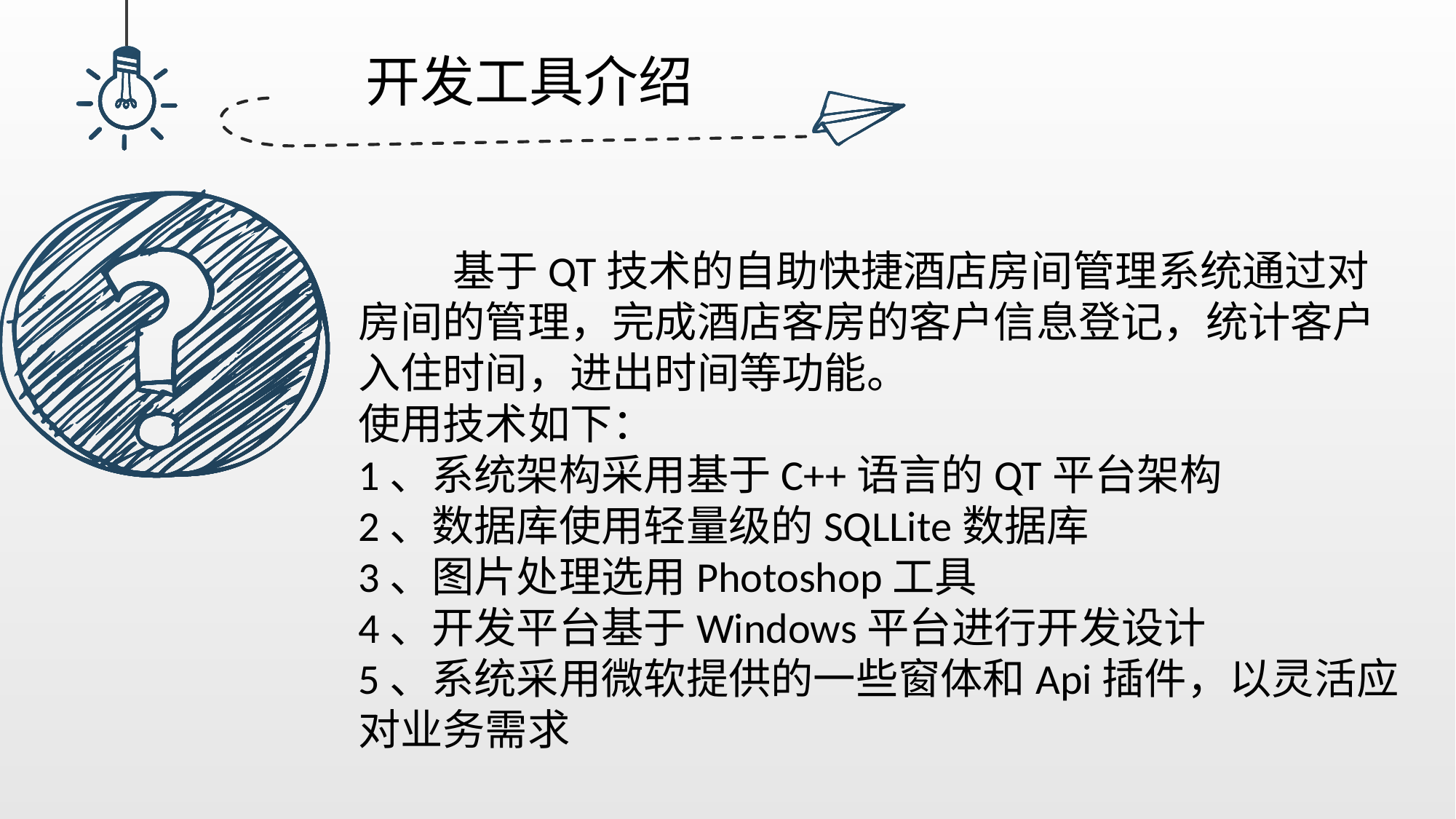

开发工具介绍

         基于QT技术的自助快捷酒店房间管理系统通过对房间的管理，完成酒店客房的客户信息登记，统计客户入住时间，进出时间等功能。
使用技术如下：
1、系统架构采用基于C++语言的QT平台架构
2、数据库使用轻量级的SQLLite数据库
3、图片处理选用Photoshop工具
4、开发平台基于Windows平台进行开发设计
5、系统采用微软提供的一些窗体和Api插件，以灵活应对业务需求